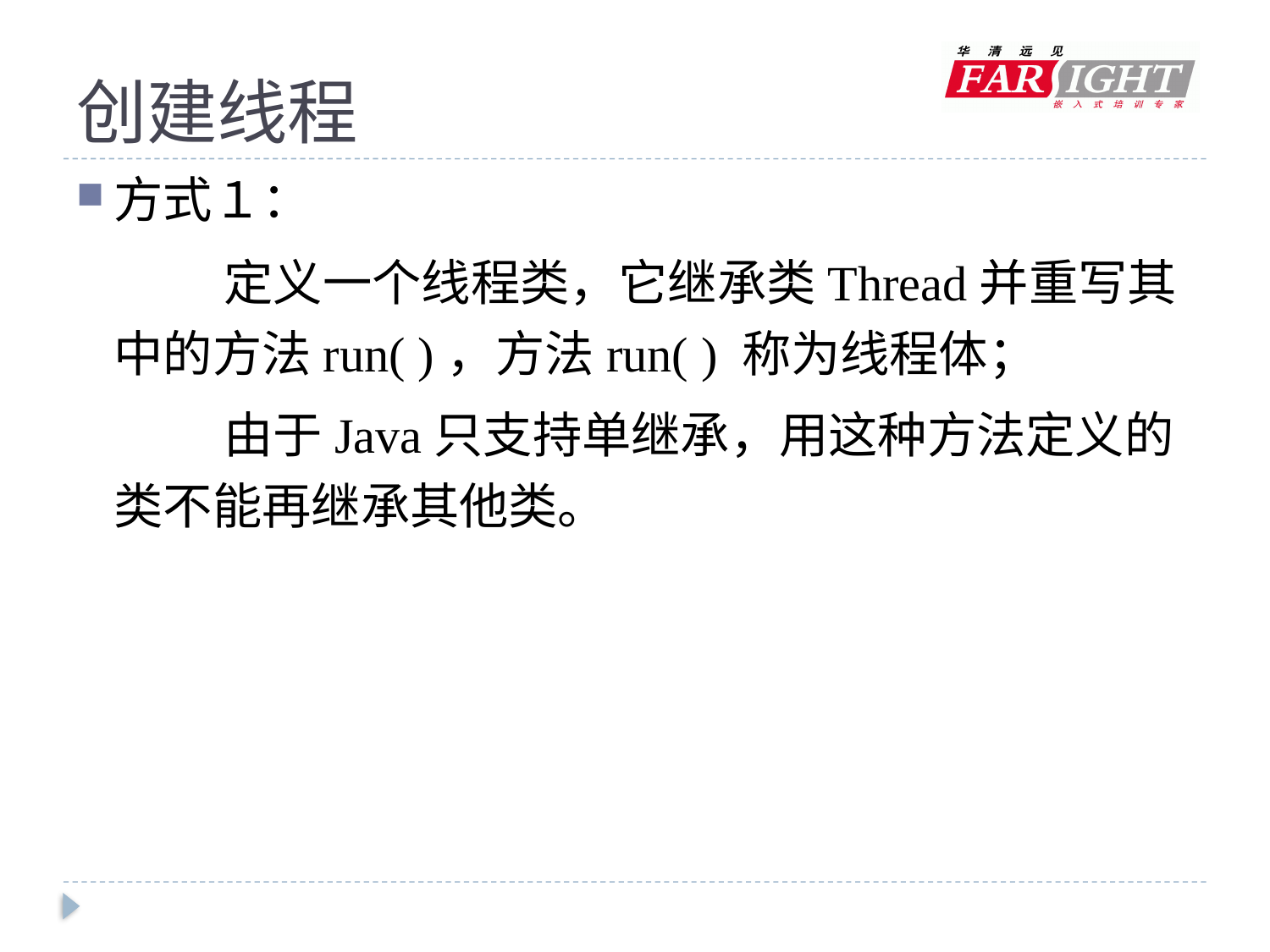

# 创建线程
方式１：
　　　定义一个线程类，它继承类Thread并重写其中的方法run( )，方法run( ) 称为线程体；
　　　由于Java只支持单继承，用这种方法定义的类不能再继承其他类。